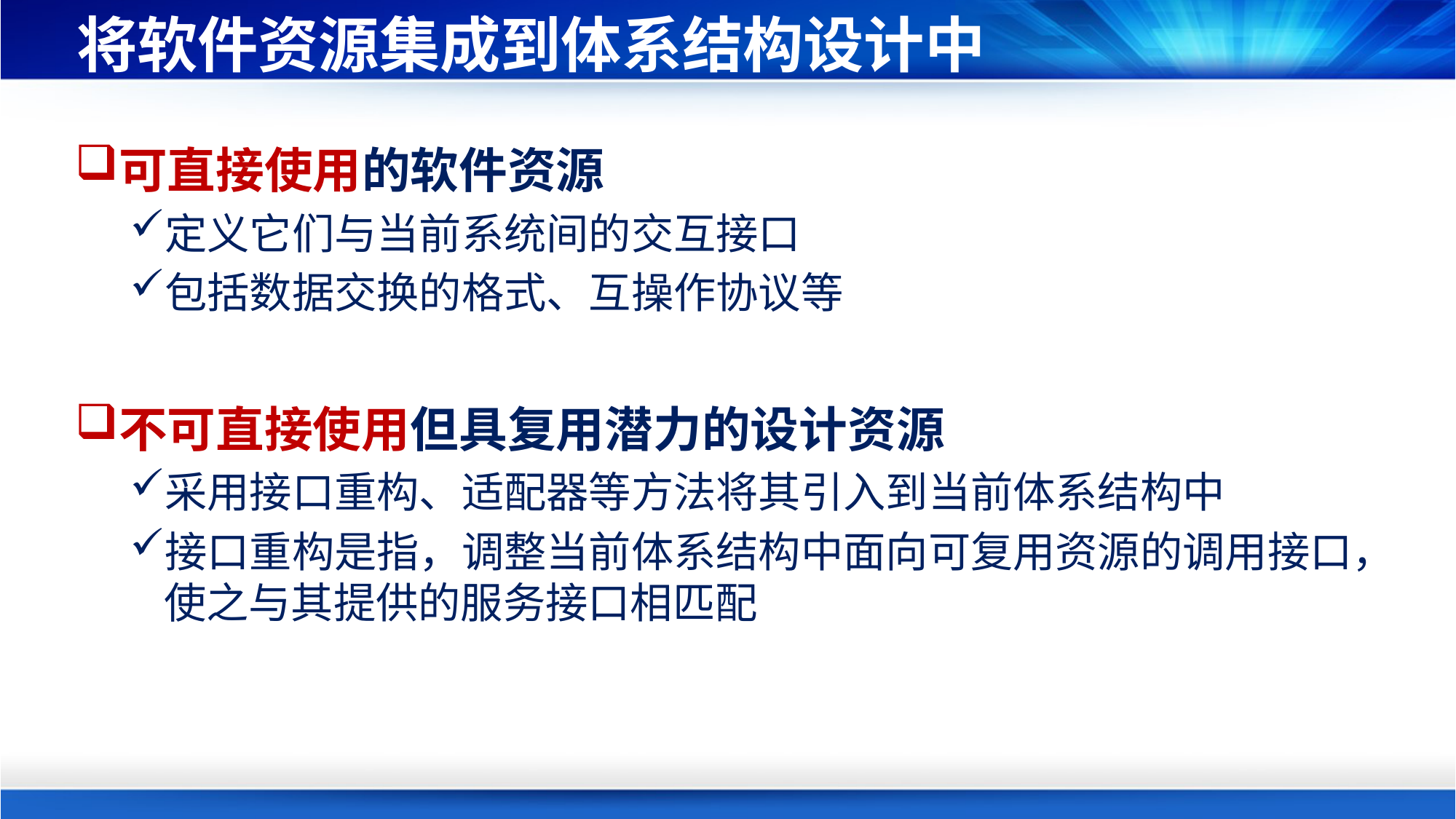

# 将软件资源集成到体系结构设计中
可直接使用的软件资源
定义它们与当前系统间的交互接口
包括数据交换的格式、互操作协议等

不可直接使用但具复用潜力的设计资源
采用接口重构、适配器等方法将其引入到当前体系结构中
接口重构是指，调整当前体系结构中面向可复用资源的调用接口，使之与其提供的服务接口相匹配